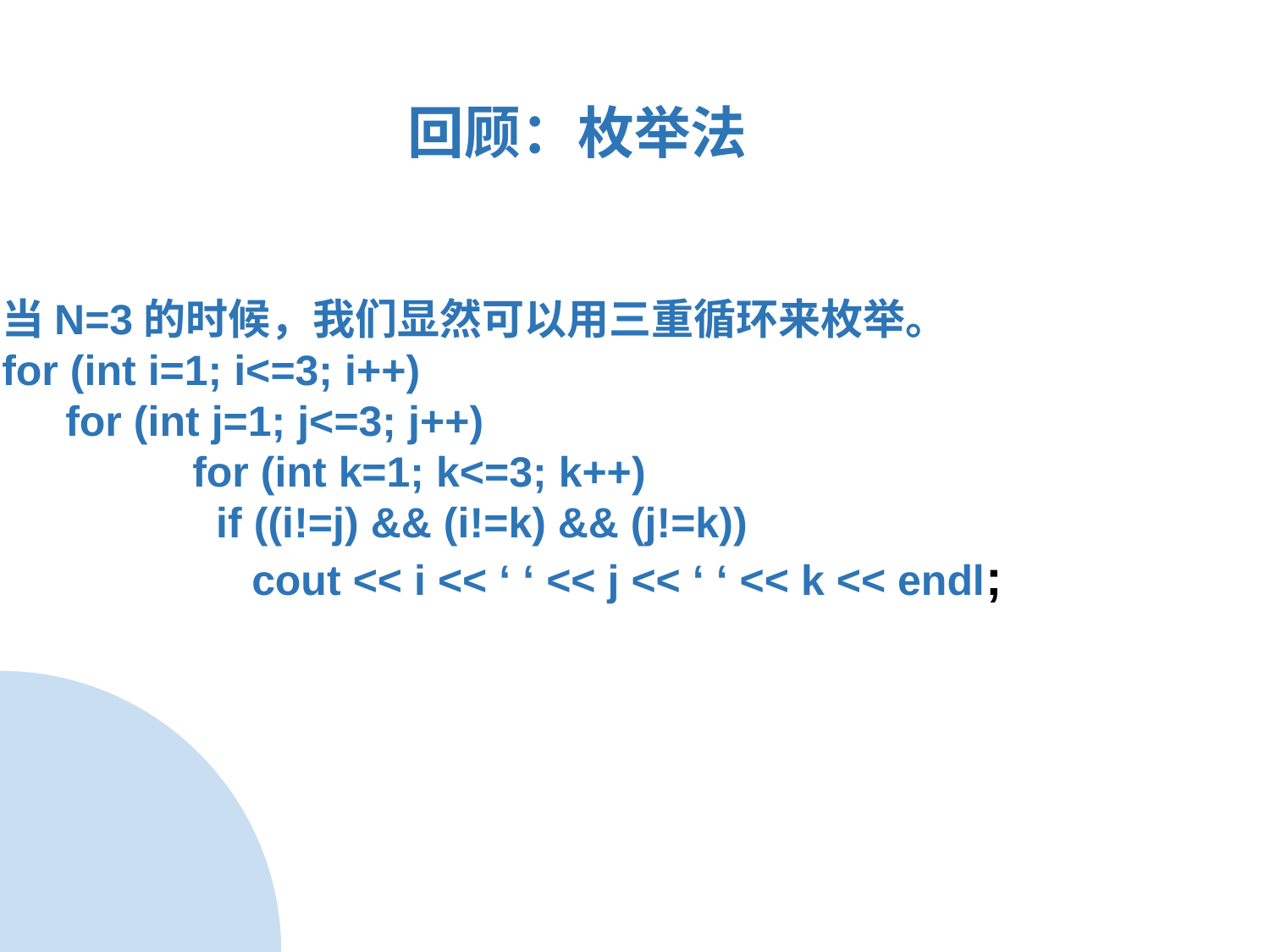

# 回顾：枚举法
当N=3的时候，我们显然可以用三重循环来枚举。
for (int i=1; i<=3; i++)
for (int j=1; j<=3; j++)
	for (int k=1; k<=3; k++)
	  if ((i!=j) && (i!=k) && (j!=k))
	     cout << i << ‘ ‘ << j << ‘ ‘ << k << endl;